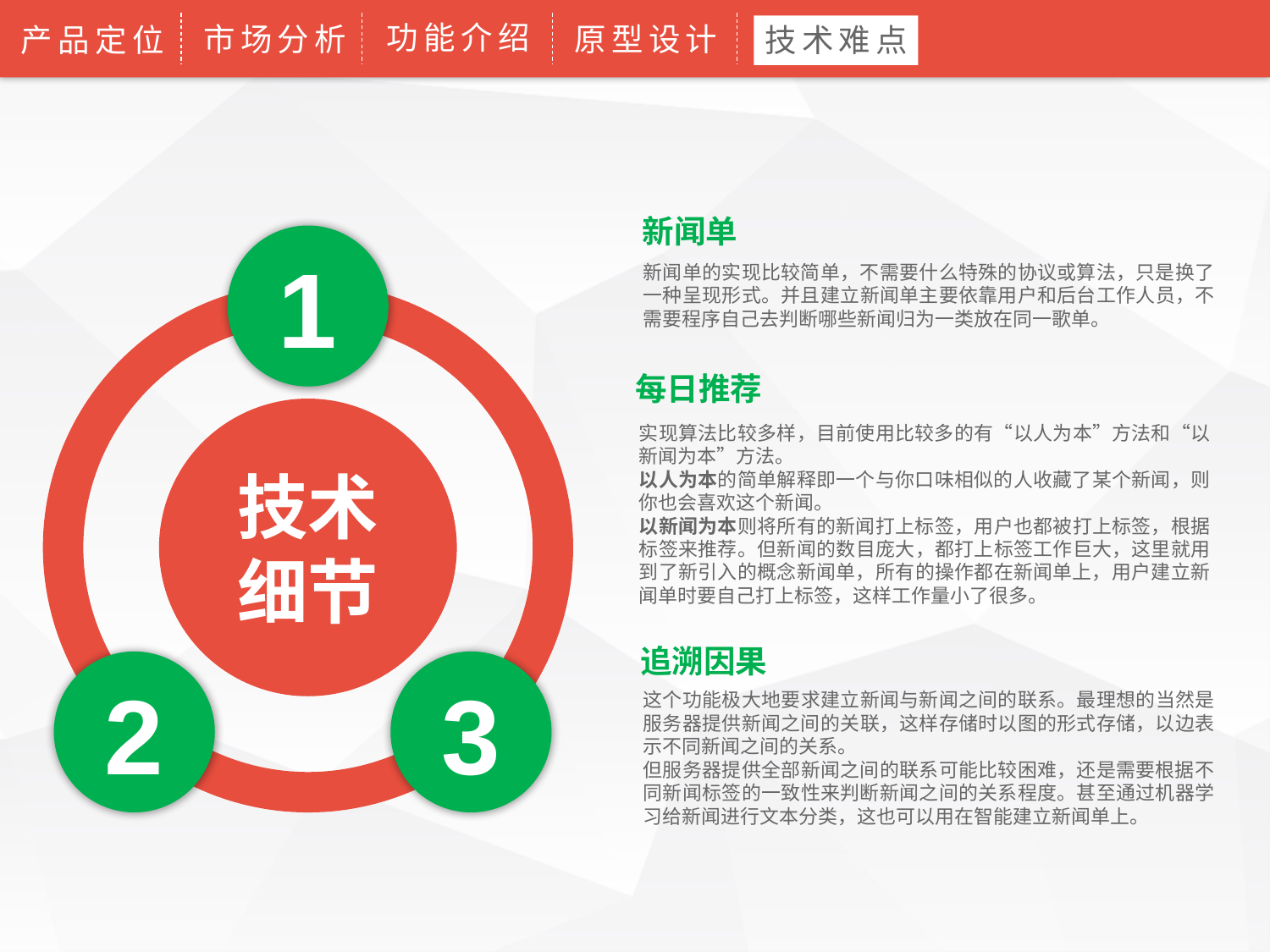

功能介绍
市场分析
原型设计
技术难点

产品定位
新闻单
1
新闻单的实现比较简单，不需要什么特殊的协议或算法，只是换了一种呈现形式。并且建立新闻单主要依靠用户和后台工作人员，不需要程序自己去判断哪些新闻归为一类放在同一歌单。

每日推荐
技术细节
实现算法比较多样，目前使用比较多的有“以人为本”方法和“以新闻为本”方法。
以人为本的简单解释即一个与你口味相似的人收藏了某个新闻，则你也会喜欢这个新闻。
以新闻为本则将所有的新闻打上标签，用户也都被打上标签，根据标签来推荐。但新闻的数目庞大，都打上标签工作巨大，这里就用到了新引入的概念新闻单，所有的操作都在新闻单上，用户建立新闻单时要自己打上标签，这样工作量小了很多。
追溯因果
2
3
这个功能极大地要求建立新闻与新闻之间的联系。最理想的当然是服务器提供新闻之间的关联，这样存储时以图的形式存储，以边表示不同新闻之间的关系。
但服务器提供全部新闻之间的联系可能比较困难，还是需要根据不同新闻标签的一致性来判断新闻之间的关系程度。甚至通过机器学习给新闻进行文本分类，这也可以用在智能建立新闻单上。